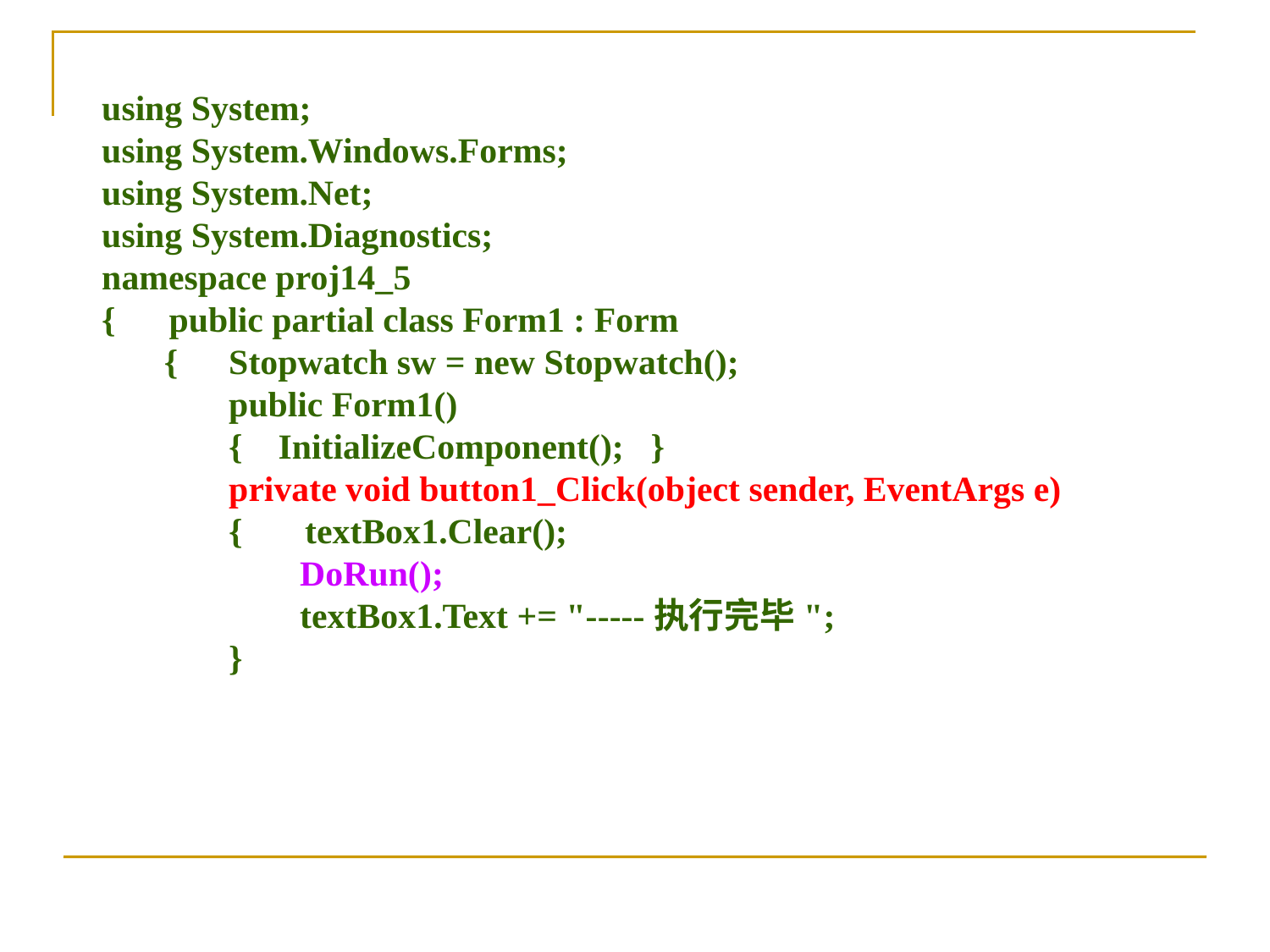

using System;
using System.Windows.Forms;
using System.Net;
using System.Diagnostics;
namespace proj14_5
{      public partial class Form1 : Form
       {	Stopwatch sw = new Stopwatch();
        	public Form1()
        	{    InitializeComponent();   }
        	private void button1_Click(object sender, EventArgs e)
        	{       textBox1.Clear();
            	        DoRun();
            	        textBox1.Text += "-----执行完毕";
        	}